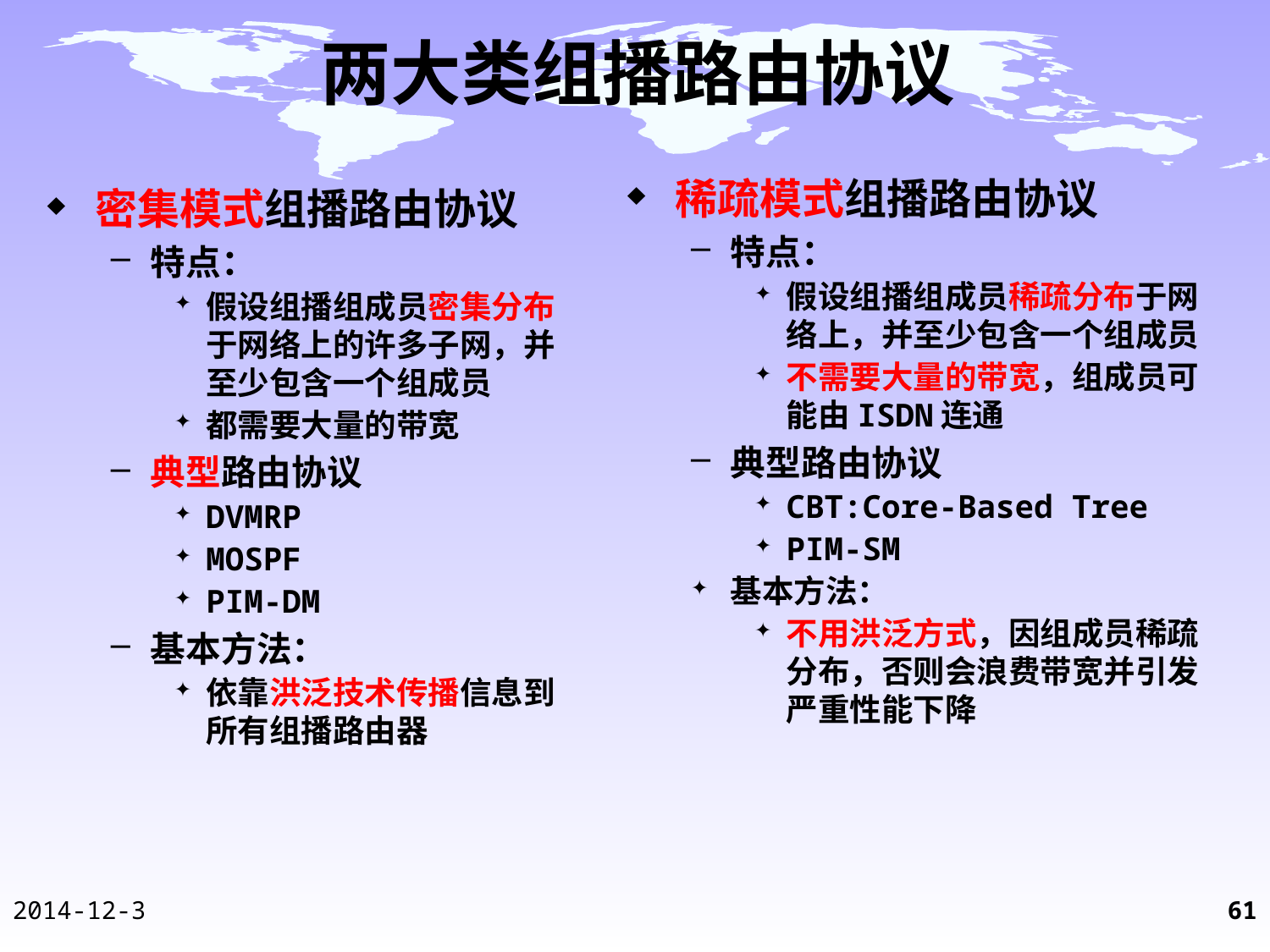

# 两大类组播路由协议
稀疏模式组播路由协议
特点：
假设组播组成员稀疏分布于网络上，并至少包含一个组成员
不需要大量的带宽，组成员可能由ISDN连通
典型路由协议
CBT:Core-Based Tree
PIM-SM
基本方法：
不用洪泛方式，因组成员稀疏分布，否则会浪费带宽并引发严重性能下降
密集模式组播路由协议
特点：
假设组播组成员密集分布于网络上的许多子网，并至少包含一个组成员
都需要大量的带宽
典型路由协议
DVMRP
MOSPF
PIM-DM
基本方法：
依靠洪泛技术传播信息到所有组播路由器
2014-12-3
61